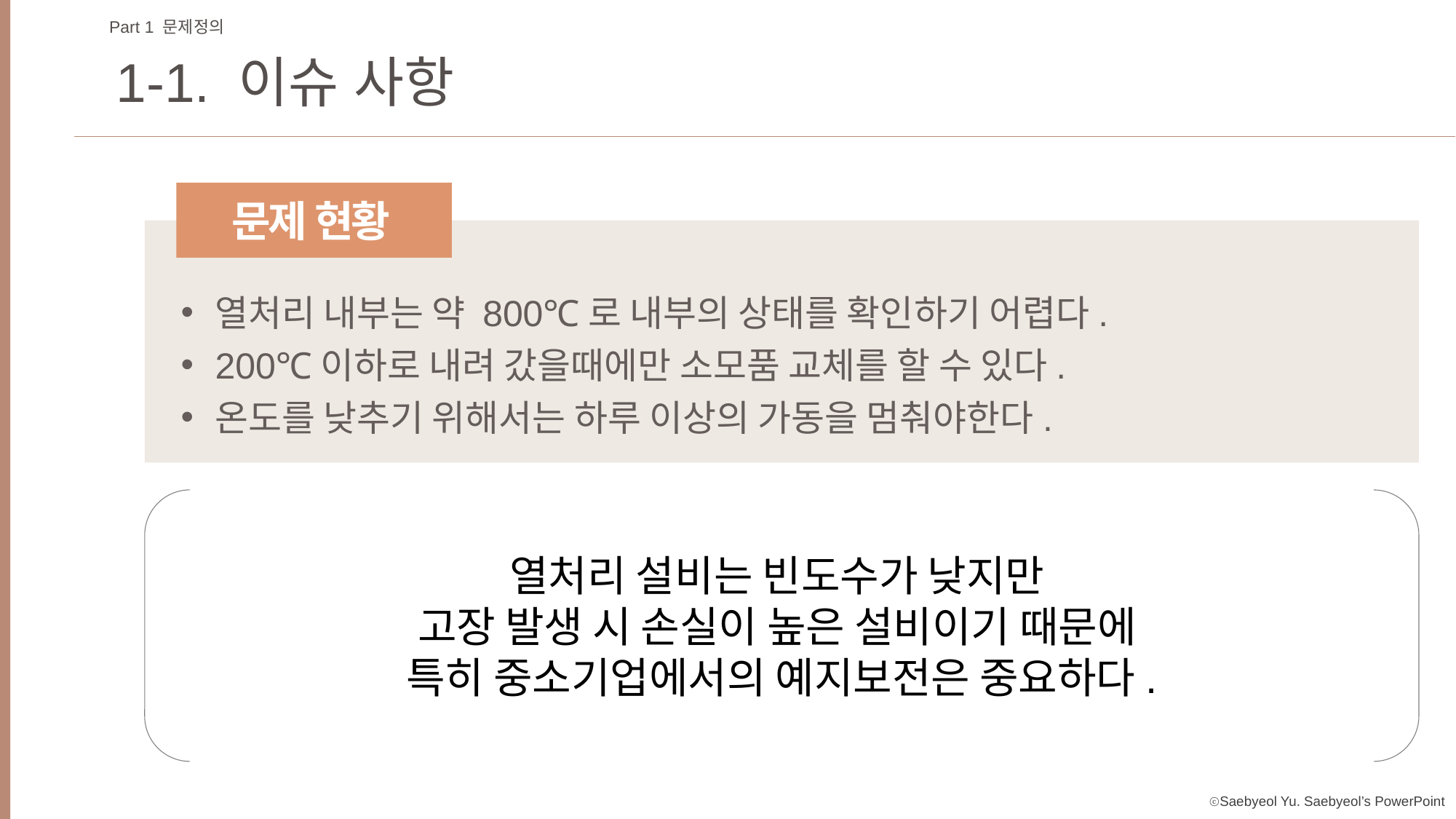

Part 1 문제정의
1-1. 이슈 사항

문제 현황
열처리 내부는 약 800℃로 내부의 상태를 확인하기 어렵다.
200℃이하로 내려 갔을때에만 소모품 교체를 할 수 있다.
온도를 낮추기 위해서는 하루 이상의 가동을 멈춰야한다.

열처리 설비는 빈도수가 낮지만
고장 발생 시 손실이 높은 설비이기 때문에
특히 중소기업에서의 예지보전은 중요하다.